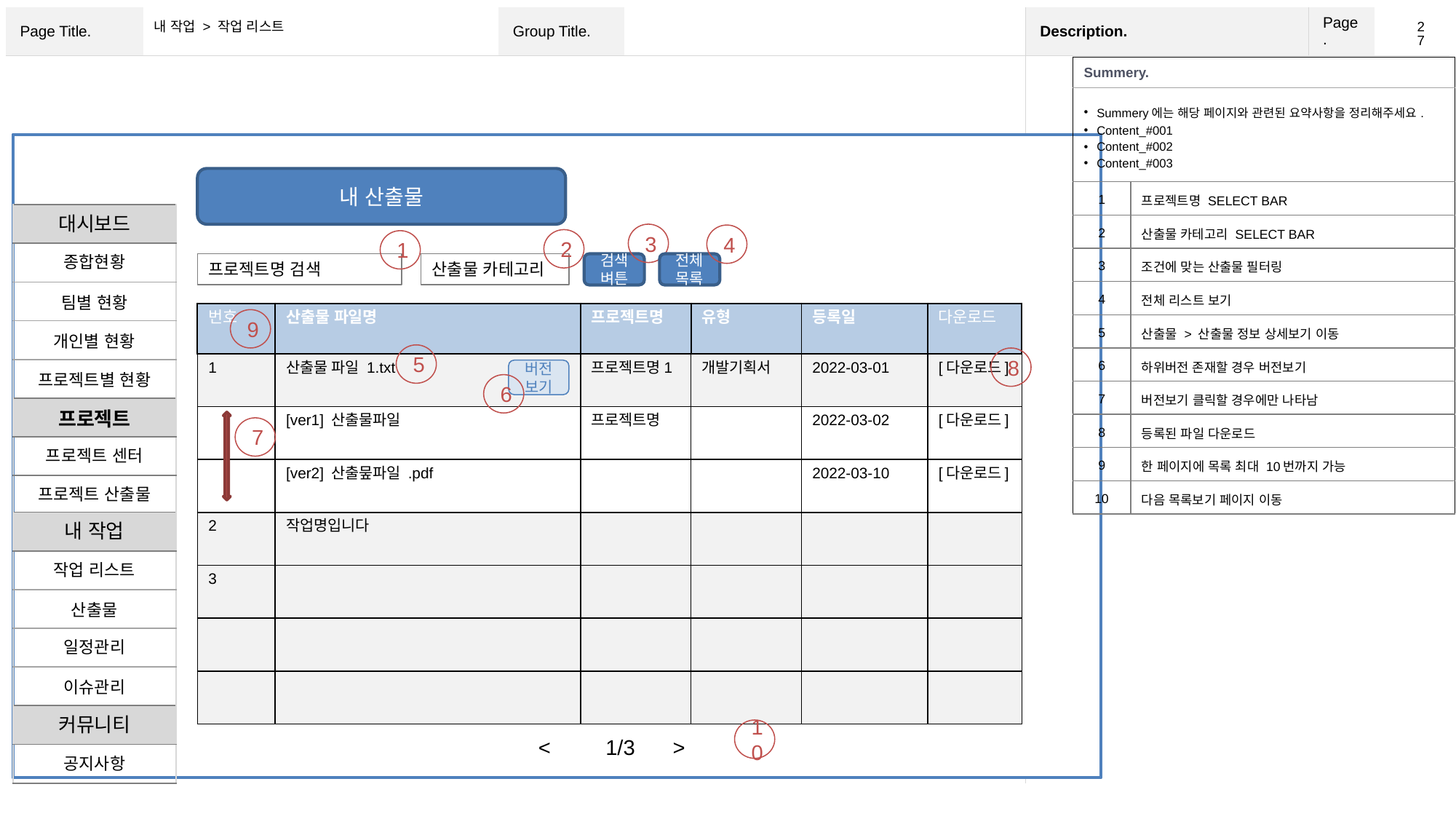

27
내 작업 > 작업 리스트

| Summery. |  |
| --- | --- |
| Summery에는 해당 페이지와 관련된 요약사항을 정리해주세요. Content\_#001 Content\_#002 Content\_#003 |  |
| 1 | 프로젝트명 SELECT BAR |
| 2 | 산출물 카테고리 SELECT BAR |
| 3 | 조건에 맞는 산출물 필터링 |
| 4 | 전체 리스트 보기 |
| 5 | 산출물 > 산출물 정보 상세보기 이동 |
| 6 | 하위버전 존재할 경우 버전보기 |
| 7 | 버전보기 클릭할 경우에만 나타남 |
| 8 | 등록된 파일 다운로드 |
| 9 | 한 페이지에 목록 최대 10번까지 가능 |
| 10 | 다음 목록보기 페이지 이동 |

내 산출물
| 대시보드 |
| --- |
| 종합현황 |
| 팀별 현황 |
| 개인별 현황 |
| 프로젝트별 현황 |
3
4
2
1
프로젝트명 검색
산출물 카테고리
검색벼튼
전체 목록
| 번호 | 산출물 파일명 | 프로젝트명 | 유형 | 등록일 | 다운로드 |
| --- | --- | --- | --- | --- | --- |
| 1 | 산출물 파일 1.txt | 프로젝트명1 | 개발기획서 | 2022-03-01 | [다운로드] |
|  | [ver1] 산출물파일 | 프로젝트명 |  | 2022-03-02 | [다운로드] |
|  | [ver2] 산출뭎파일 .pdf |  |  | 2022-03-10 | [다운로드] |
| 2 | 작업명입니다 |  |  |  |  |
| 3 |  |  |  |  |  |
|  |  |  |  |  |  |
|  |  |  |  |  |  |
9
5
8
버전보기
6
| 프로젝트 |
| --- |
| 프로젝트 센터 |
| 프로젝트 산출물 |

7
| 내 작업 |
| --- |
| 작업 리스트 |
| 산출물 |
| 일정관리 |
| 이슈관리 |
| 커뮤니티 |
| --- |
| 공지사항 |
10
| < | 1/3 | > |
| --- | --- | --- |